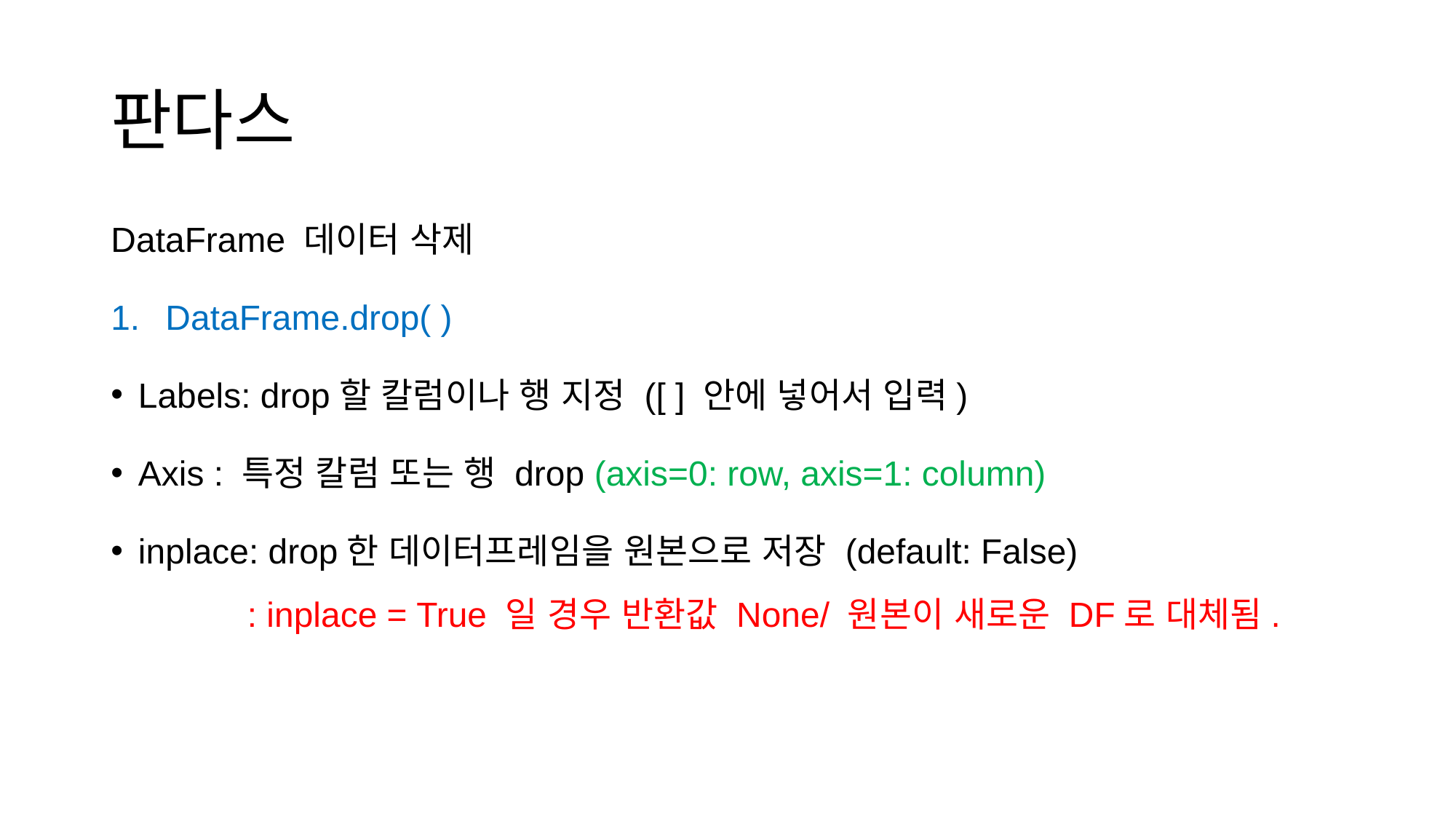

# 판다스
DataFrame 데이터 삭제
DataFrame.drop( )
Labels: drop할 칼럼이나 행 지정 ([ ] 안에 넣어서 입력)
Axis : 특정 칼럼 또는 행 drop (axis=0: row, axis=1: column)
inplace: drop한 데이터프레임을 원본으로 저장 (default: False)
	: inplace = True 일 경우 반환값 None/ 원본이 새로운 DF로 대체됨.